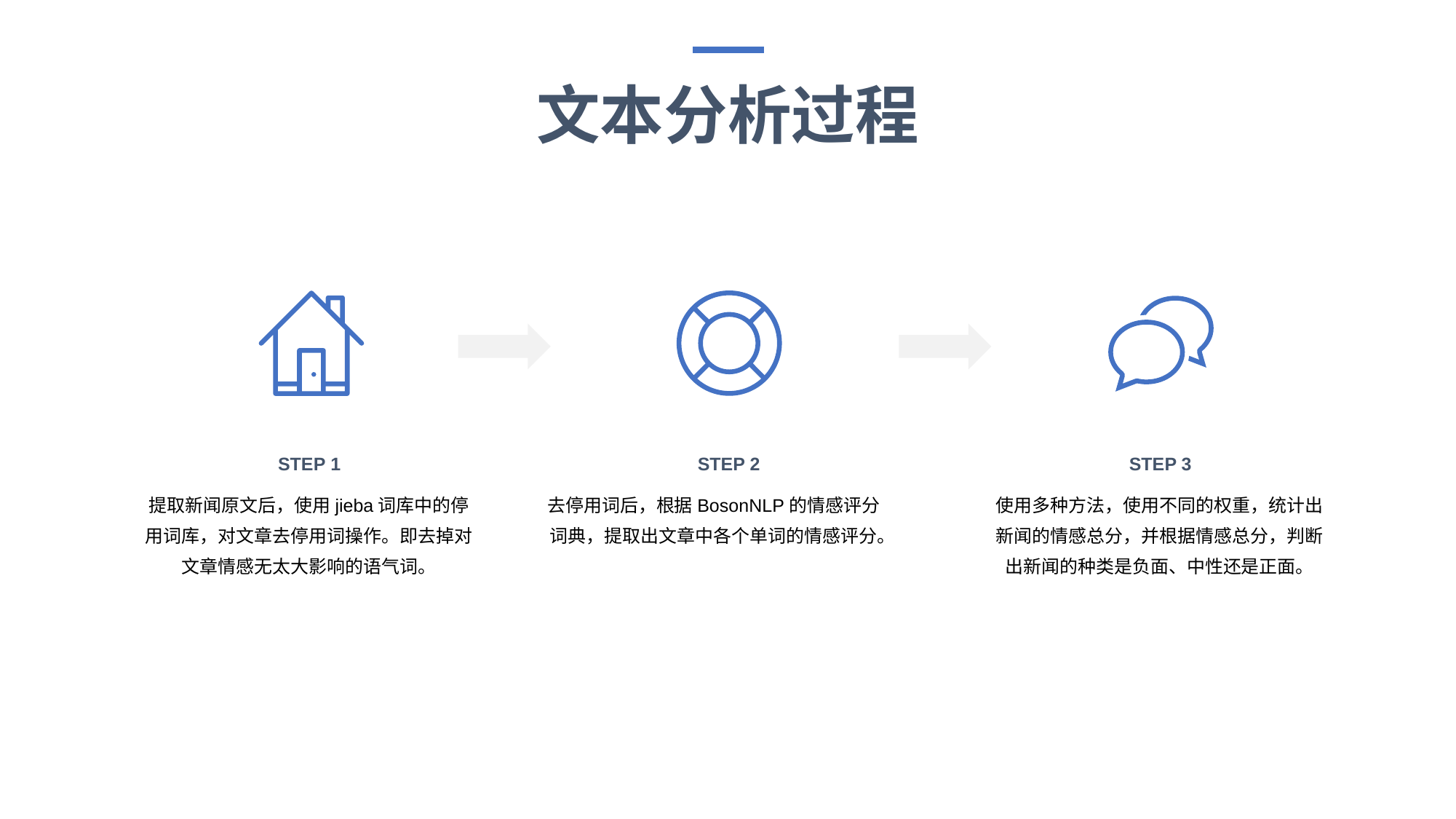

文本分析过程

STEP 1
STEP 2
STEP 3
提取新闻原文后，使用jieba词库中的停用词库，对文章去停用词操作。即去掉对文章情感无太大影响的语气词。
去停用词后，根据BosonNLP的情感评分词典，提取出文章中各个单词的情感评分。
使用多种方法，使用不同的权重，统计出新闻的情感总分，并根据情感总分，判断出新闻的种类是负面、中性还是正面。